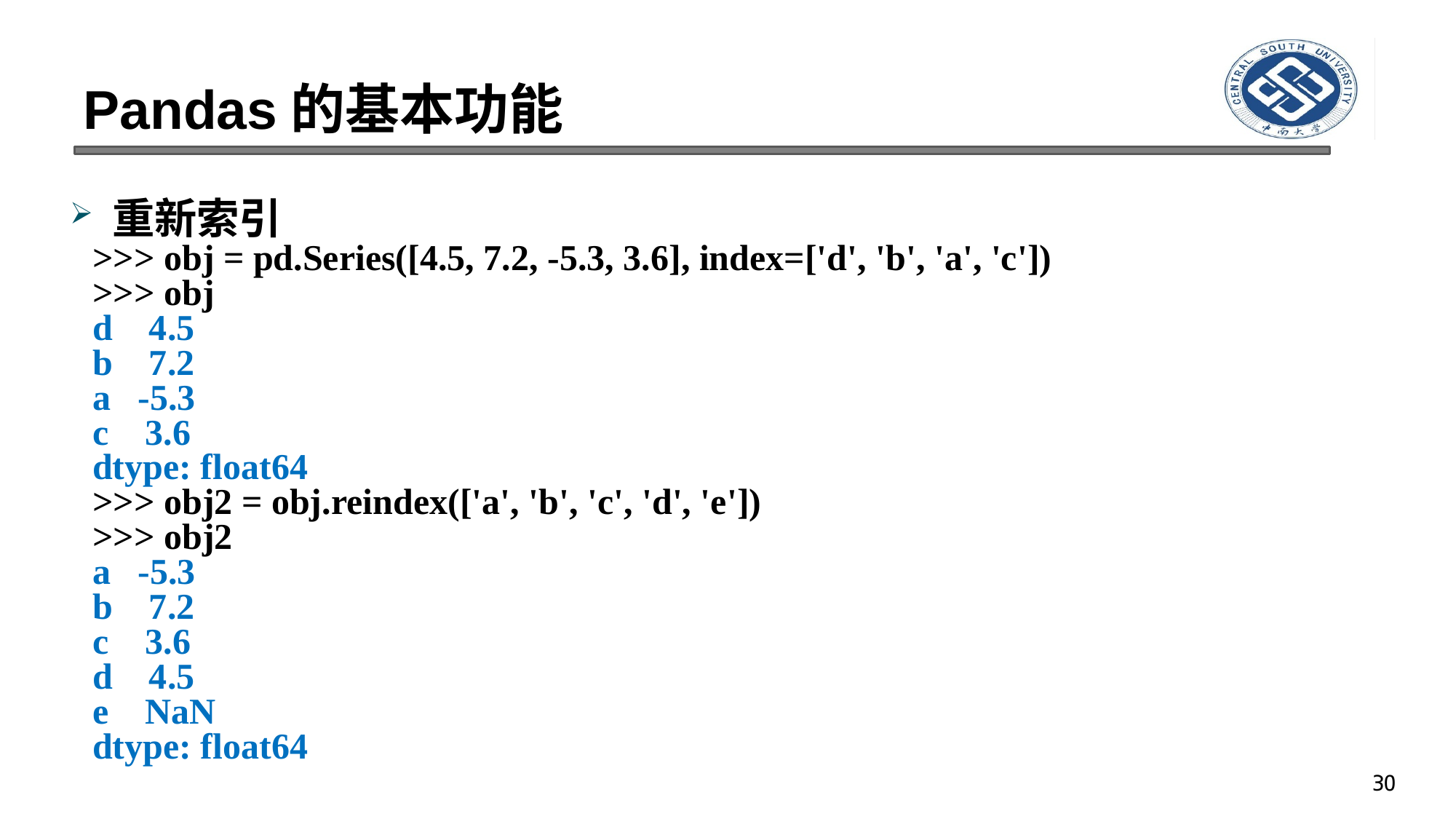

# Pandas的基本功能
重新索引
>>> obj = pd.Series([4.5, 7.2, -5.3, 3.6], index=['d', 'b', 'a', 'c'])
>>> obj
d    4.5
b    7.2
a   -5.3
c    3.6
dtype: float64
>>> obj2 = obj.reindex(['a', 'b', 'c', 'd', 'e'])
>>> obj2
a   -5.3
b    7.2
c    3.6
d    4.5
e    NaN
dtype: float64
30